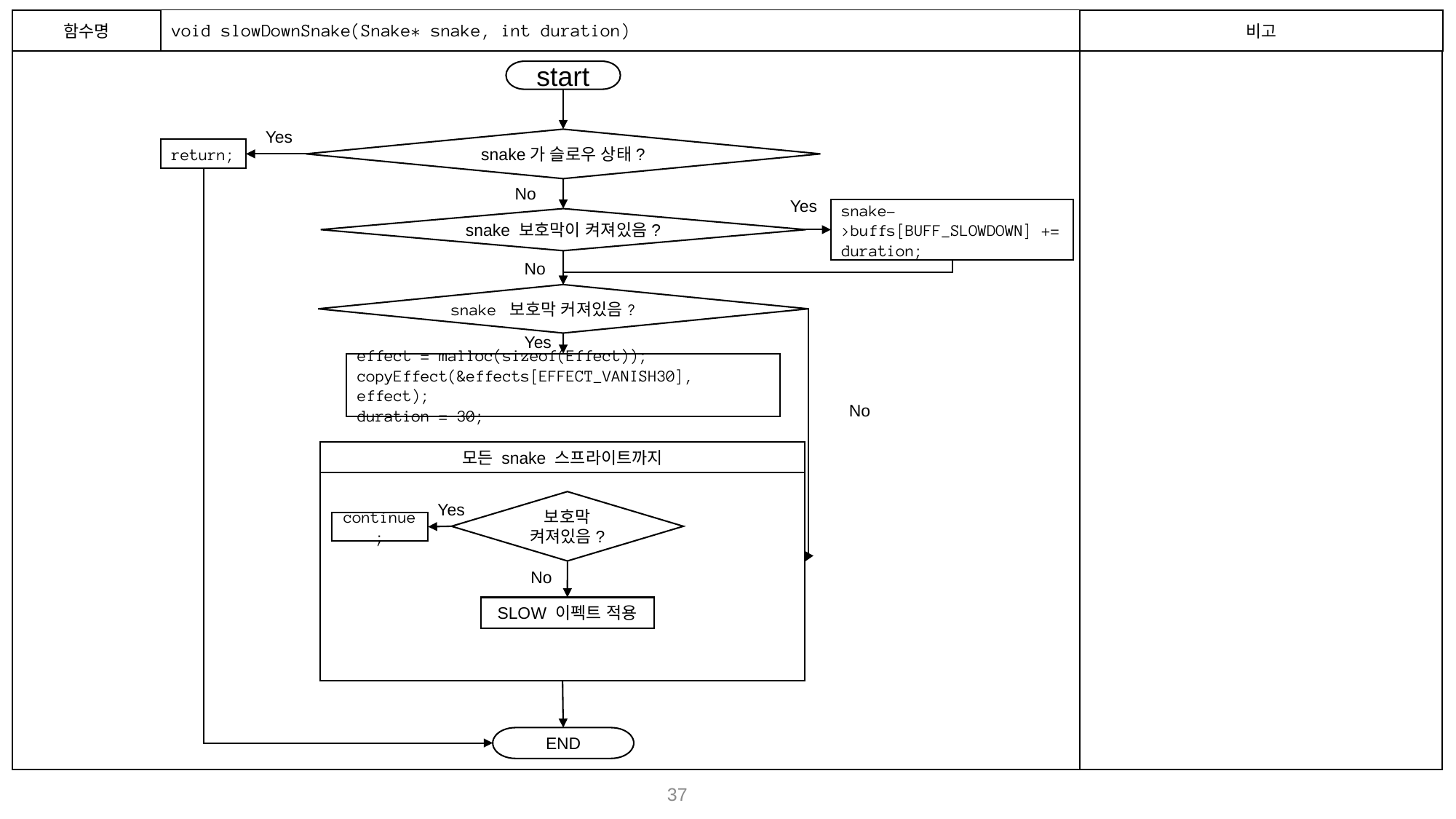

함수명
# void slowDownSnake(Snake* snake, int duration)
비고

start
Yes
snake가 슬로우 상태?
return;
No
Yes
snake->buffs[BUFF_SLOWDOWN] += duration;
snake 보호막이 켜져있음?
No
snake 보호막 커져있음?
Yes
effect = malloc(sizeof(Effect));
copyEffect(&effects[EFFECT_VANISH30], effect);
duration = 30;
No

모든 snake 스프라이트까지
보호막 켜져있음?
Yes
continue;
No
SLOW 이펙트 적용
END
37